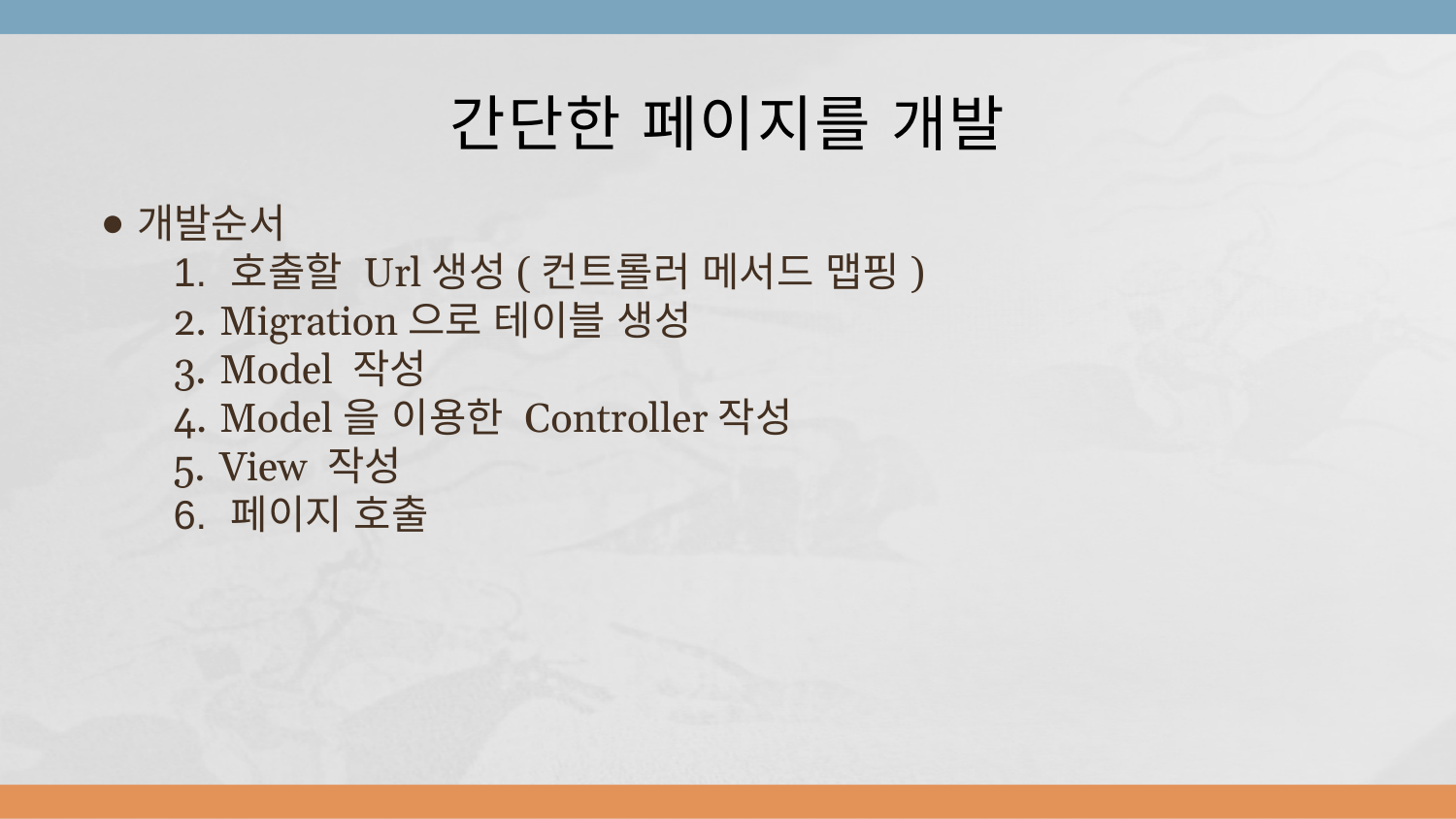

# 간단한 페이지를 개발
개발순서
 호출할 Url생성(컨트롤러 메서드 맵핑)
 Migration으로 테이블 생성
 Model 작성
 Model을 이용한 Controller작성
 View 작성
 페이지 호출